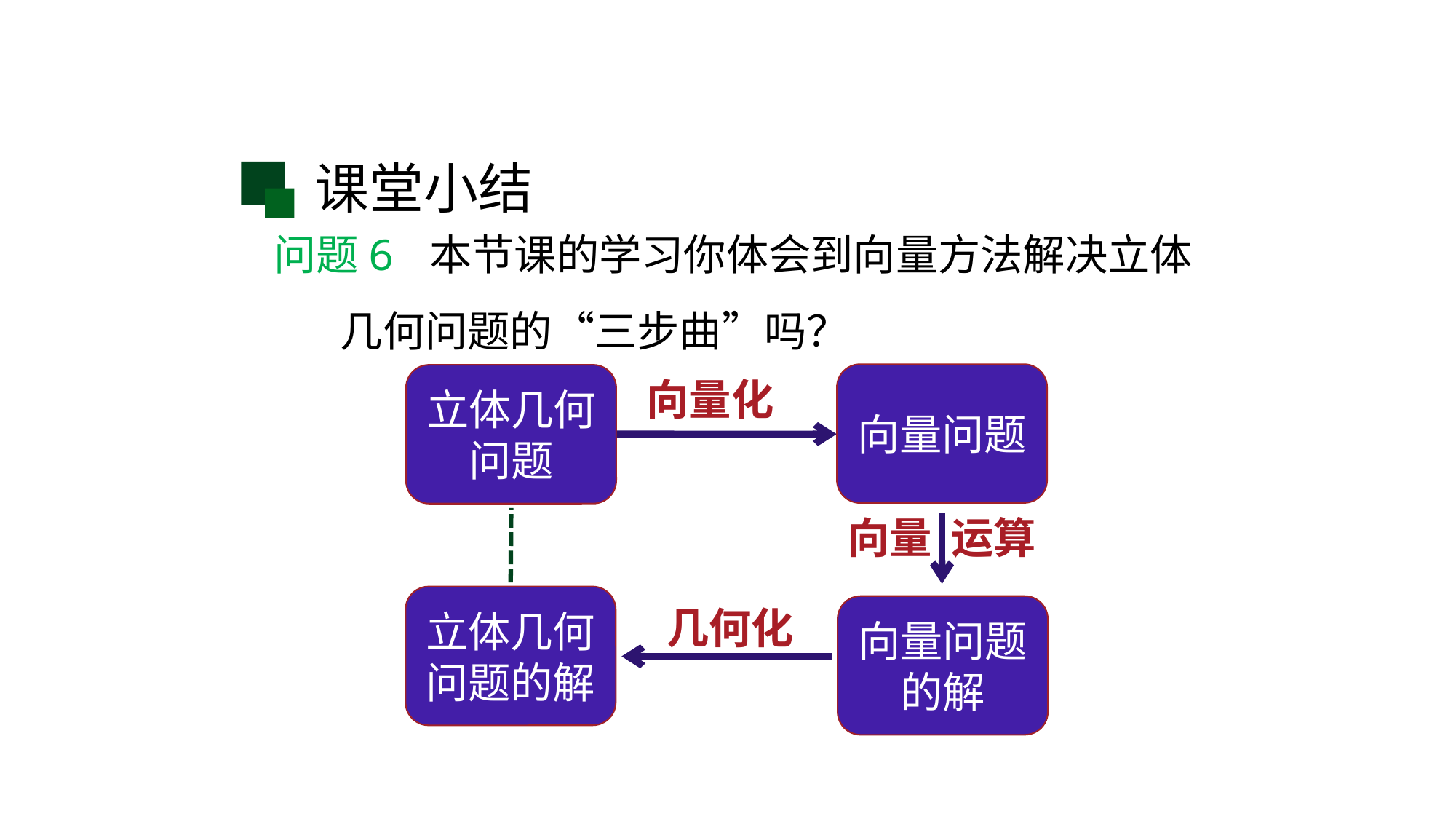

课堂小结

问题6 本节课的学习你体会到向量方法解决立体
      几何问题的“三步曲”吗？
向量问题
立体几何问题
向量化
向量  运算
立体几何
问题的解
几何化
向量问题的解